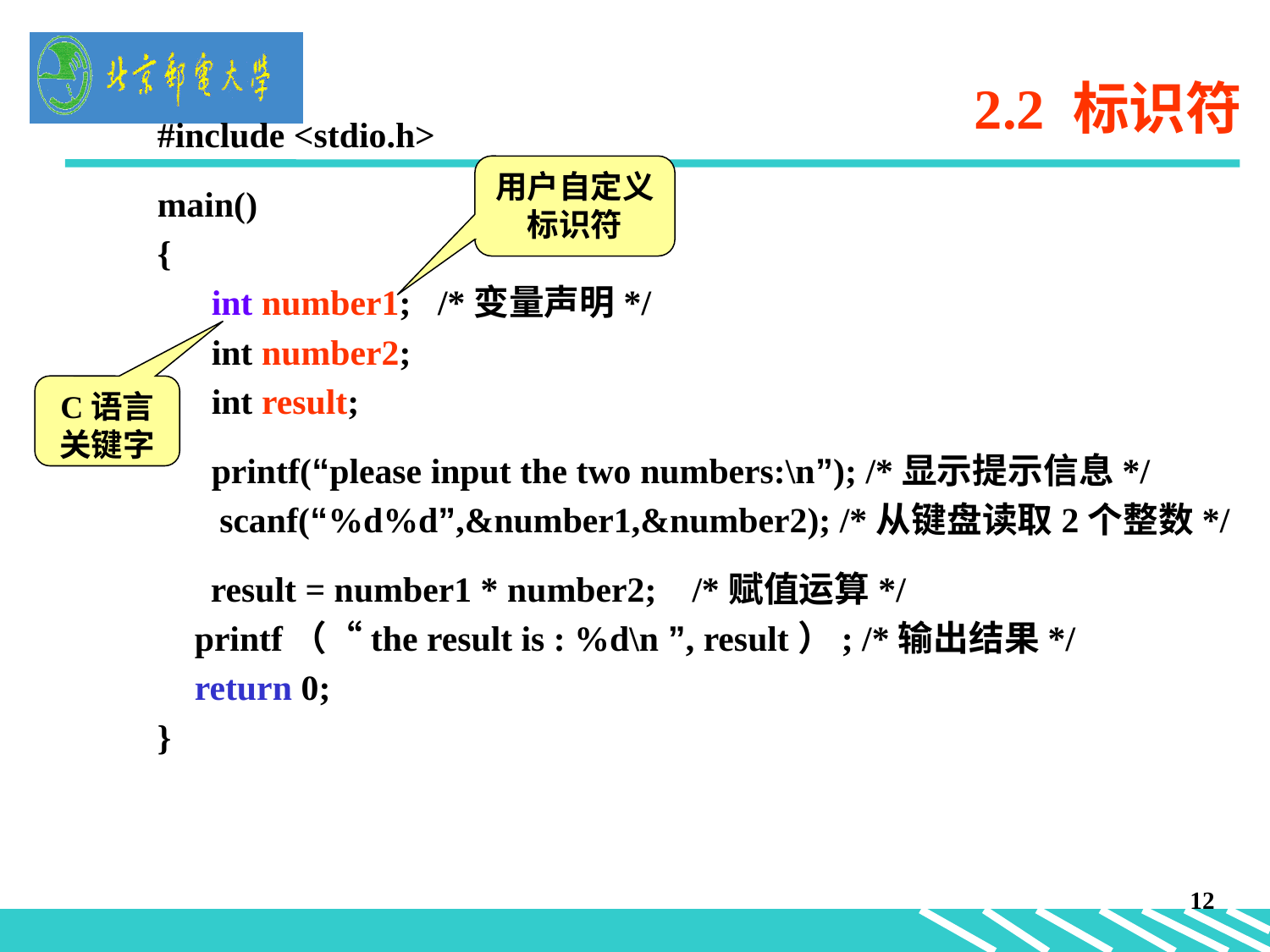

# 2.2 标识符
#include <stdio.h>

main()
{
      int number1;   /*变量声明*/
      int number2;
      int result;

      printf(“please input the two numbers:\n”); /*显示提示信息*/
       scanf(“%d%d”,&number1,&number2); /*从键盘读取2个整数*/

      result = number1 * number2;    /*赋值运算*/
    printf（“the result is : %d\n ”, result）; /*输出结果*/
    return 0;
}
用户自定义标识符
C语言关键字
12